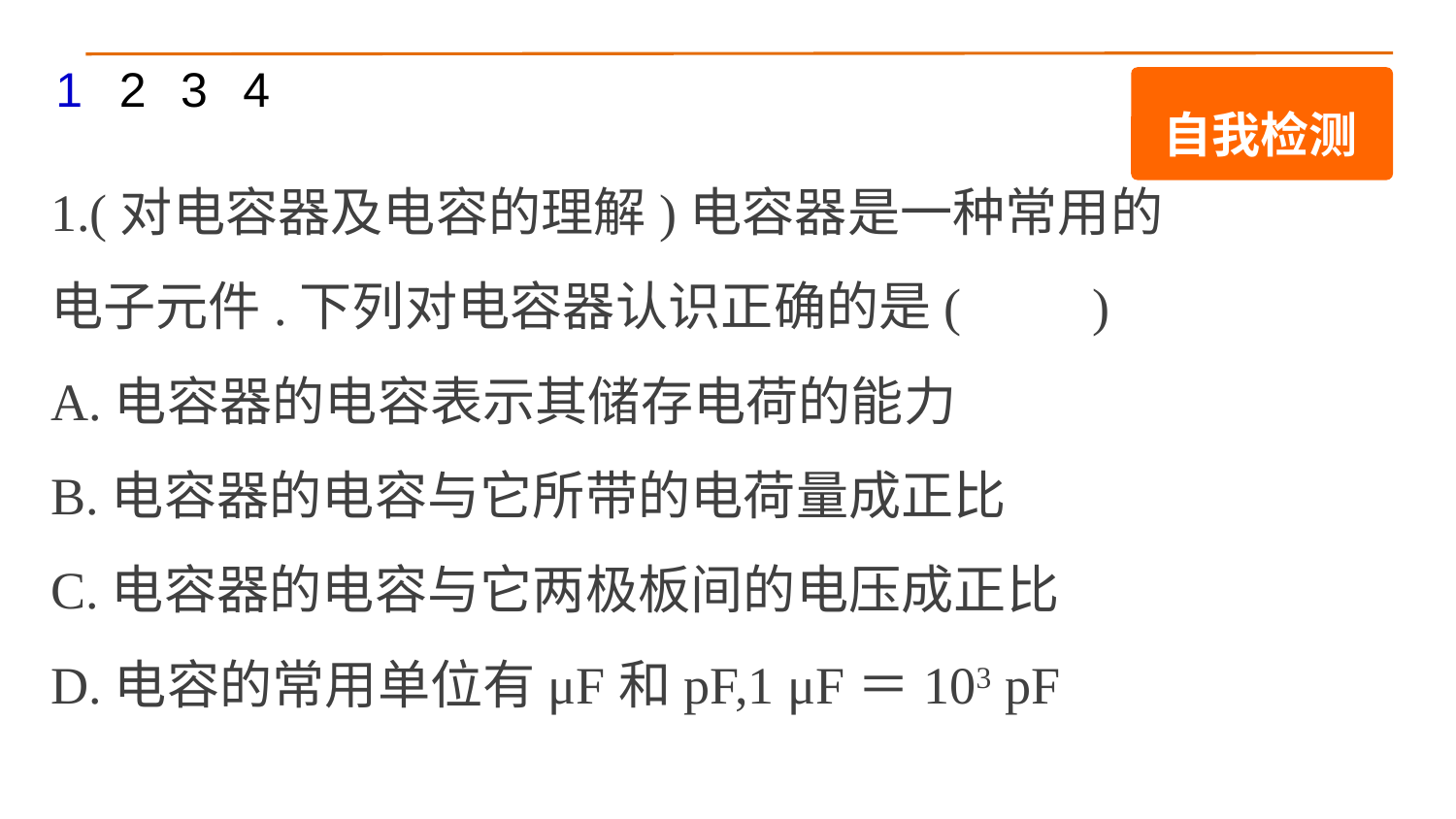

1
2
3
4

自我检测
1.(对电容器及电容的理解)电容器是一种常用的
电子元件.下列对电容器认识正确的是(　　)
A.电容器的电容表示其储存电荷的能力
B.电容器的电容与它所带的电荷量成正比
C.电容器的电容与它两极板间的电压成正比
D.电容的常用单位有μF和pF,1 μF＝103 pF